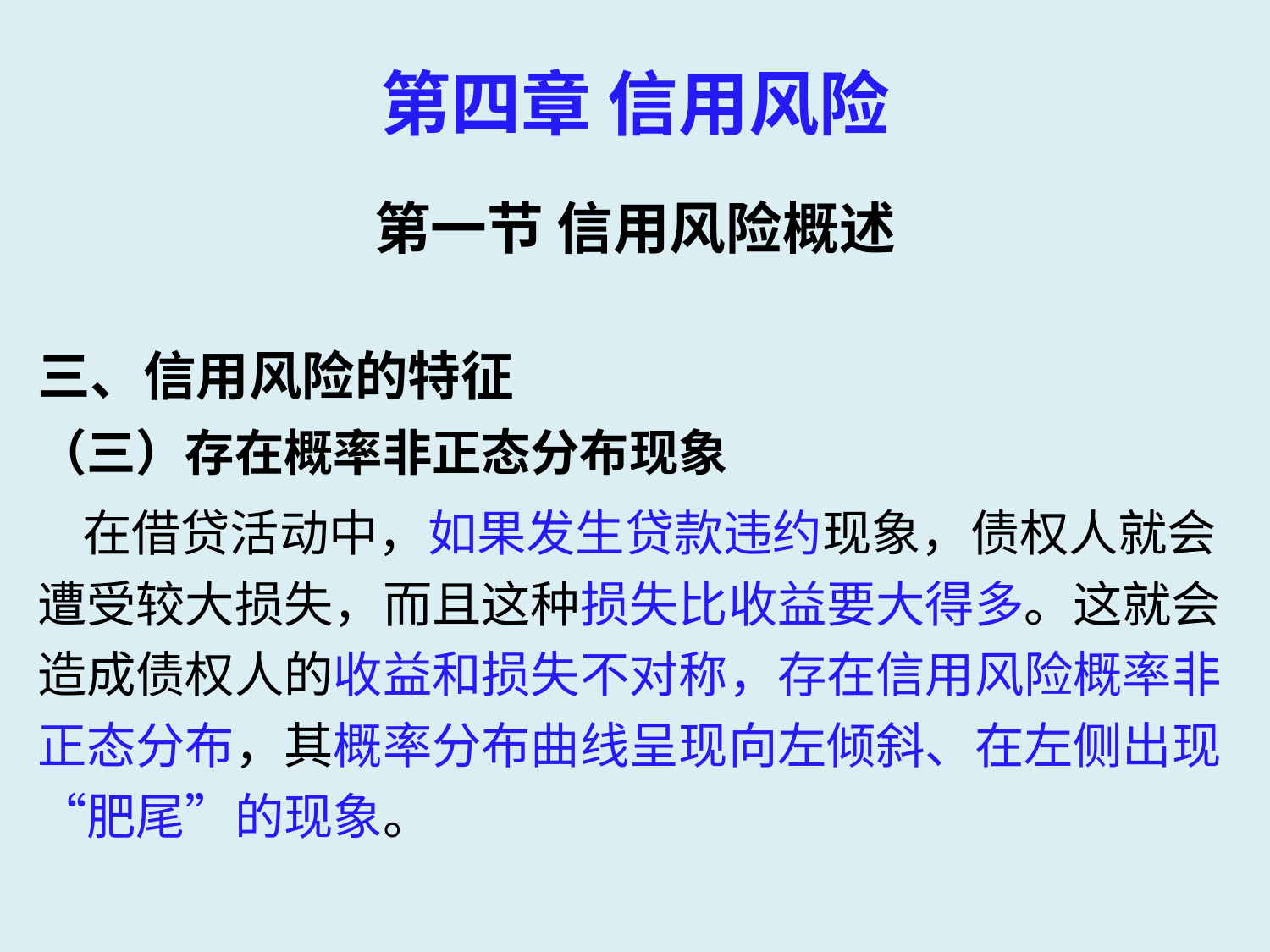

# 第四章 信用风险
第一节 信用风险概述

三、信用风险的特征
（三）存在概率非正态分布现象
   在借贷活动中，如果发生贷款违约现象，债权人就会遭受较大损失，而且这种损失比收益要大得多。这就会造成债权人的收益和损失不对称，存在信用风险概率非正态分布，其概率分布曲线呈现向左倾斜、在左侧出现“肥尾”的现象。